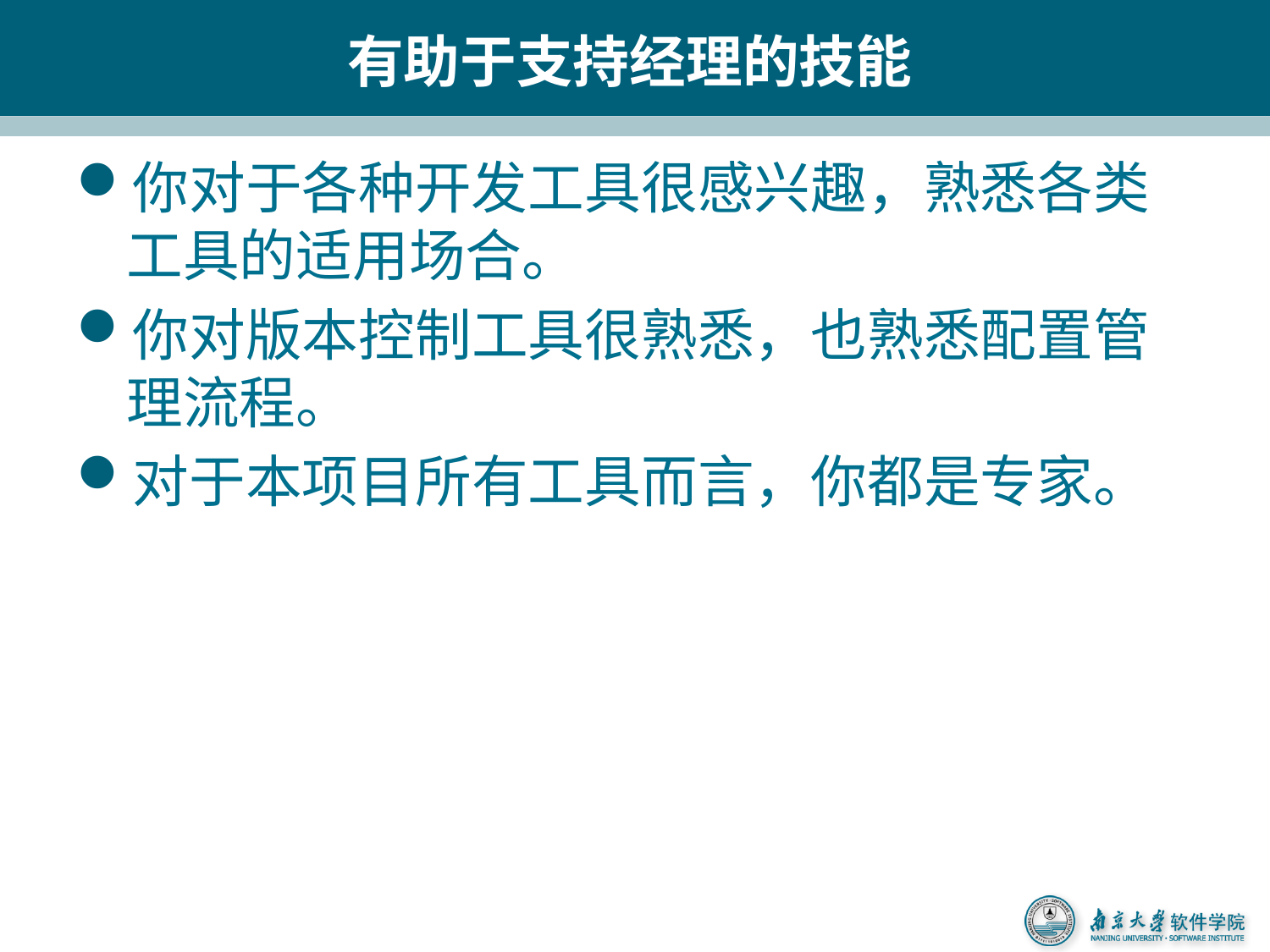

# 有助于支持经理的技能
你对于各种开发工具很感兴趣，熟悉各类工具的适用场合。
你对版本控制工具很熟悉，也熟悉配置管理流程。
对于本项目所有工具而言，你都是专家。